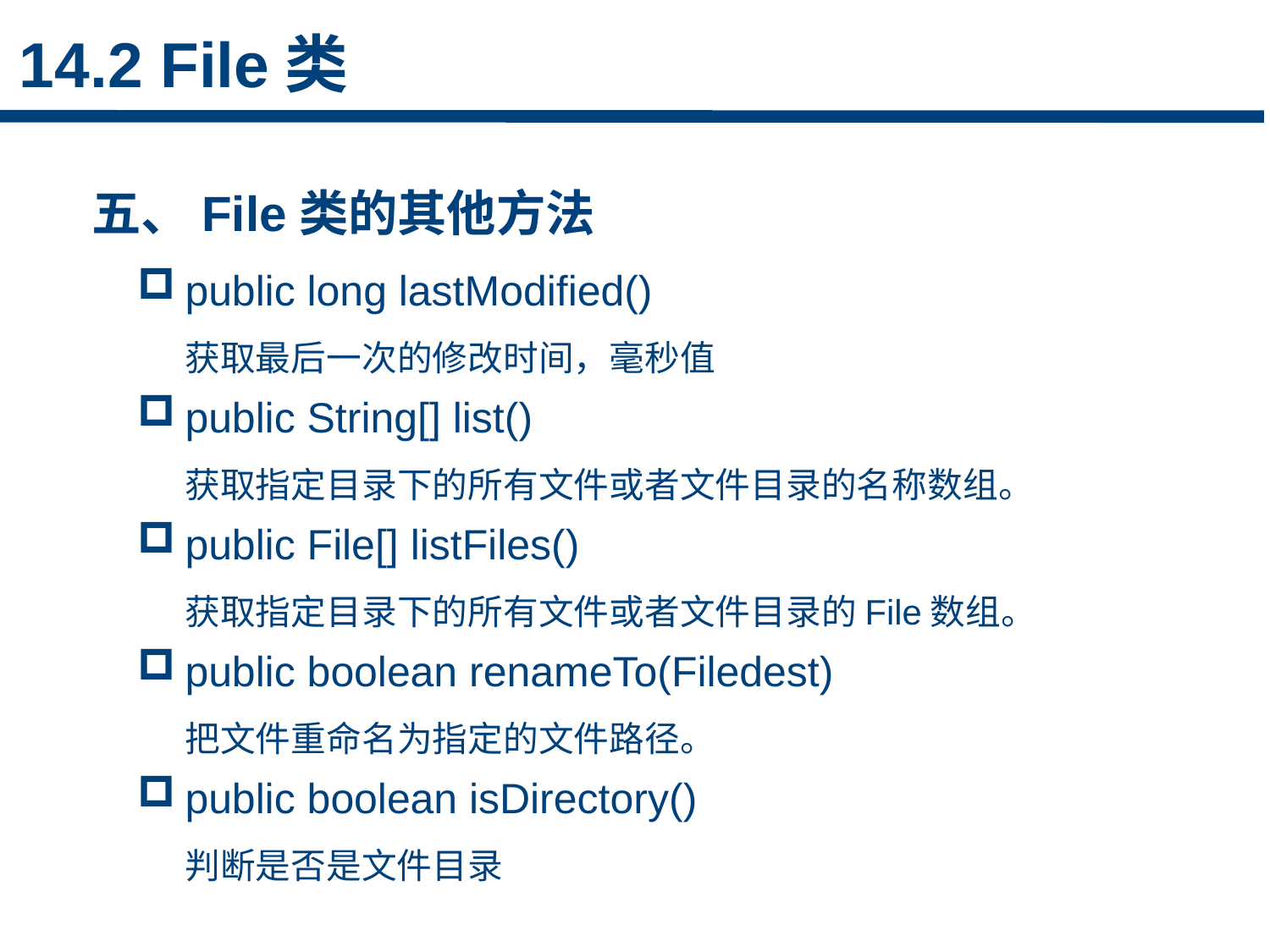

14.2 File类
五、File类的其他方法
public long lastModified()
     获取最后一次的修改时间，毫秒值
public String[] list()
     获取指定目录下的所有文件或者文件目录的名称数组。
public File[] listFiles()
     获取指定目录下的所有文件或者文件目录的File数组。
public boolean renameTo(Filedest)
     把文件重命名为指定的文件路径。
public boolean isDirectory()
     判断是否是文件目录
点击添加文本
点击添加文本
点击添加文本
点击添加文本